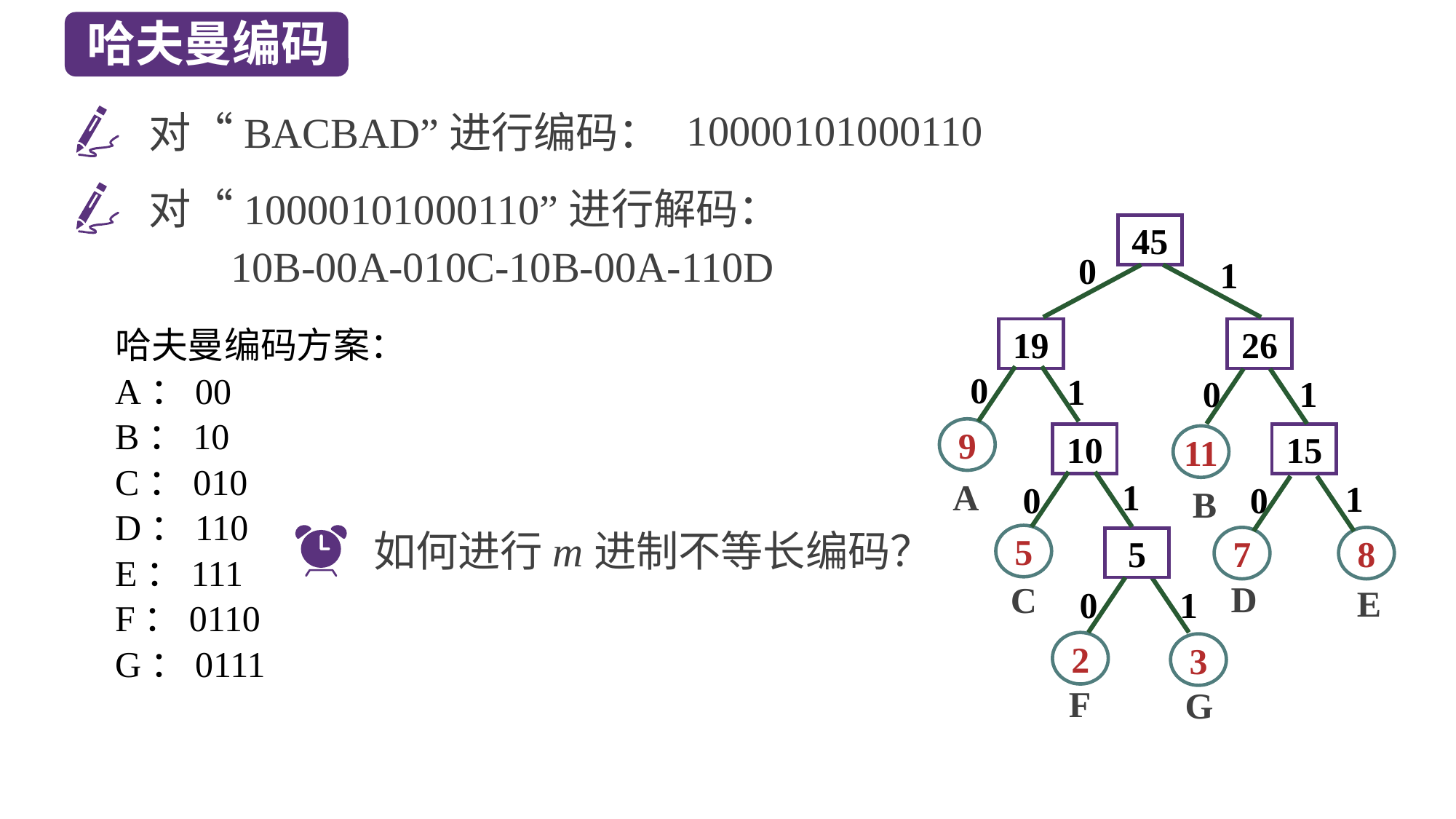

哈夫曼编码

10000101000110
对“BACBAD”进行编码：

对“10000101000110”进行解码：

45

0
0
0
0
0
0
10B-00A-010C-10B-00A-110D
1
1
1
1
1
1
哈夫曼编码方案：
A：00
B：10
C：010
D：110
E：111
F：0110
G：0111
19

26

9
10

15

11
A
B
如何进行m进制不等长编码？

5
7
8
5

D
C
E
2
3
F
G